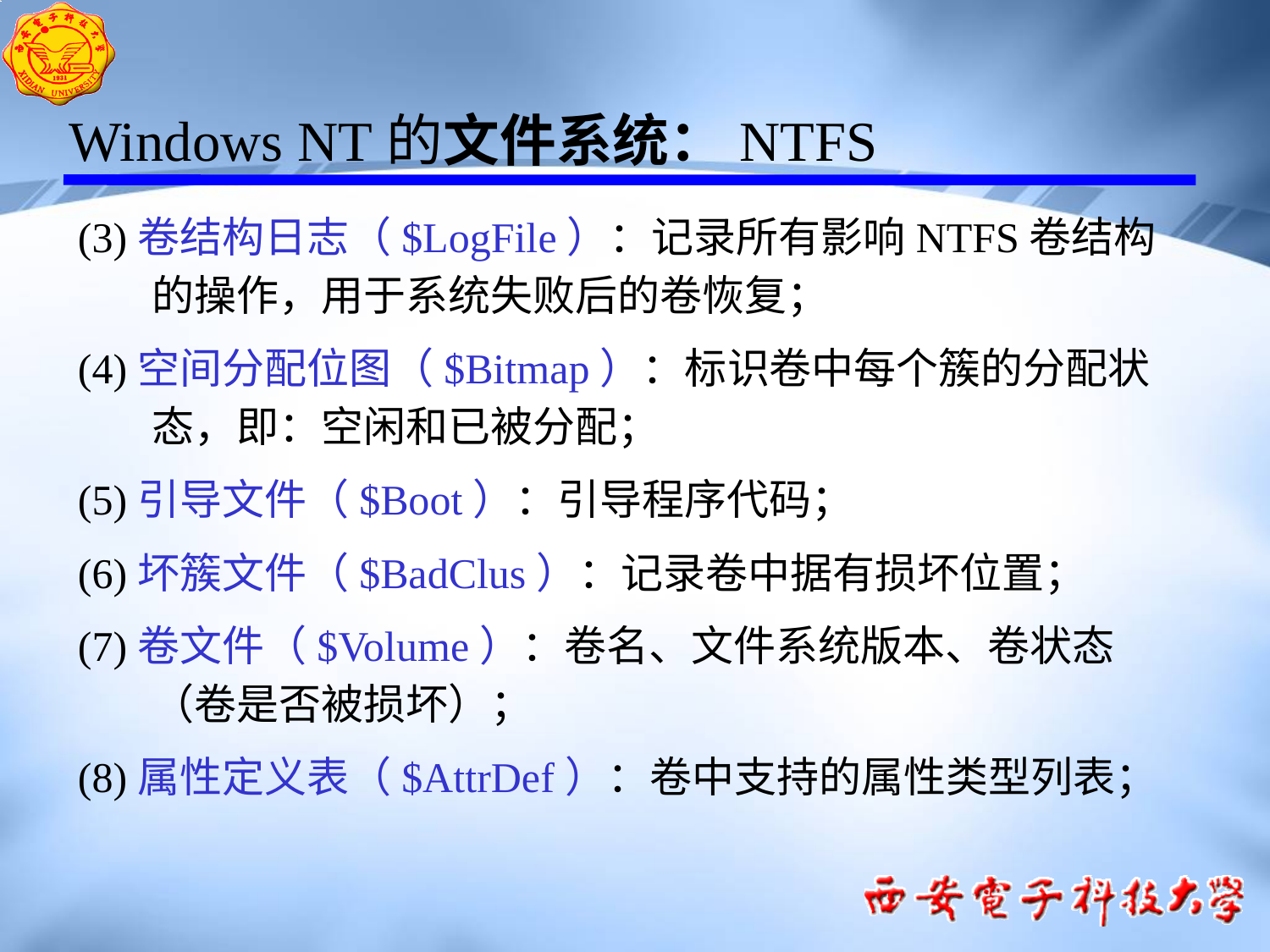

# Windows NT的文件系统：NTFS
(3)卷结构日志（$LogFile）：记录所有影响NTFS卷结构的操作，用于系统失败后的卷恢复；
(4)空间分配位图（$Bitmap）：标识卷中每个簇的分配状态，即：空闲和已被分配；
(5)引导文件（$Boot）：引导程序代码；
(6)坏簇文件（$BadClus）：记录卷中据有损坏位置；
(7)卷文件（$Volume）：卷名、文件系统版本、卷状态（卷是否被损坏）；
(8)属性定义表（$AttrDef）：卷中支持的属性类型列表；

152